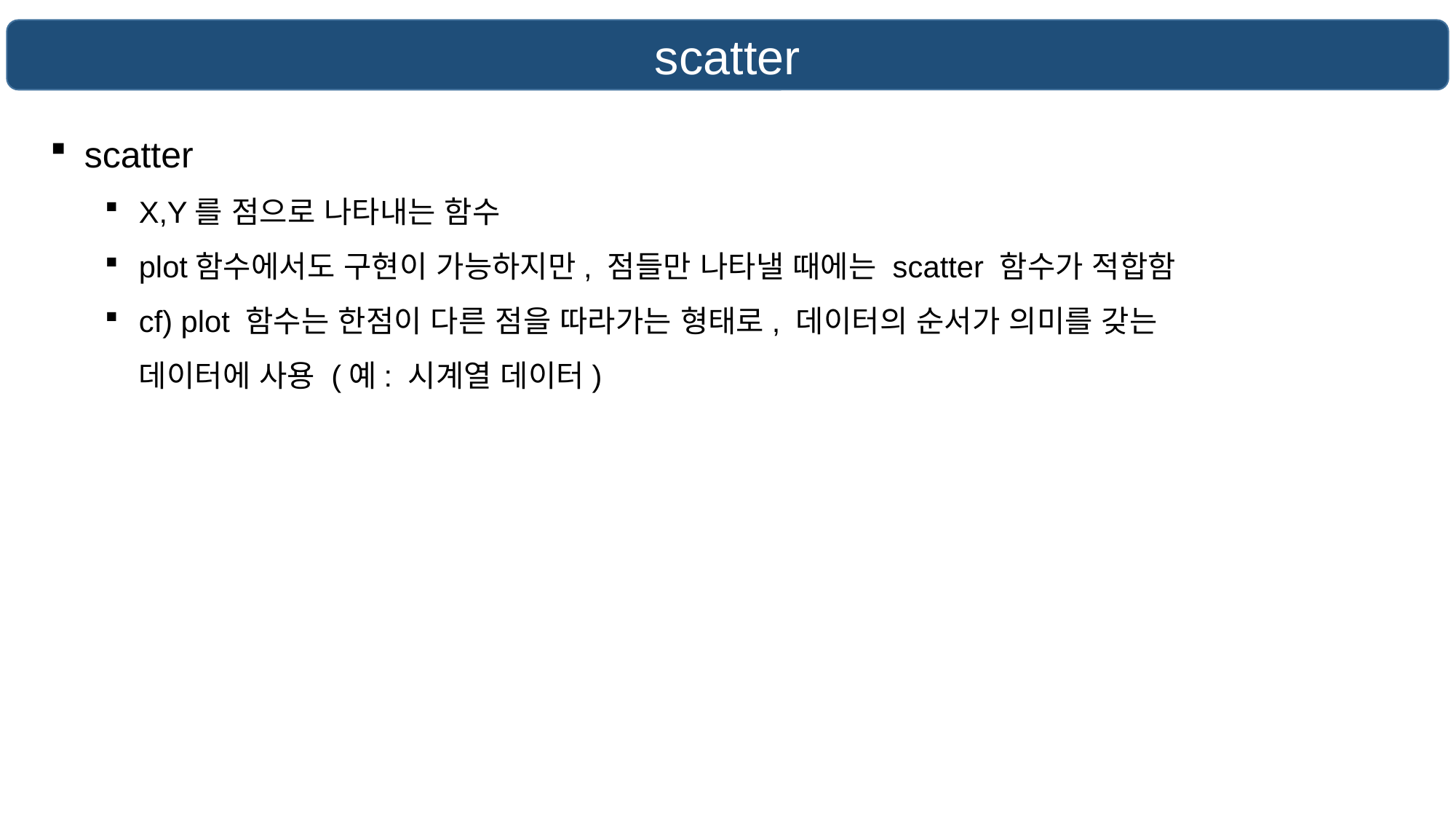

scatter
scatter
X,Y를 점으로 나타내는 함수
plot함수에서도 구현이 가능하지만, 점들만 나타낼 때에는 scatter 함수가 적합함
cf) plot 함수는 한점이 다른 점을 따라가는 형태로, 데이터의 순서가 의미를 갖는 데이터에 사용 (예: 시계열 데이터)